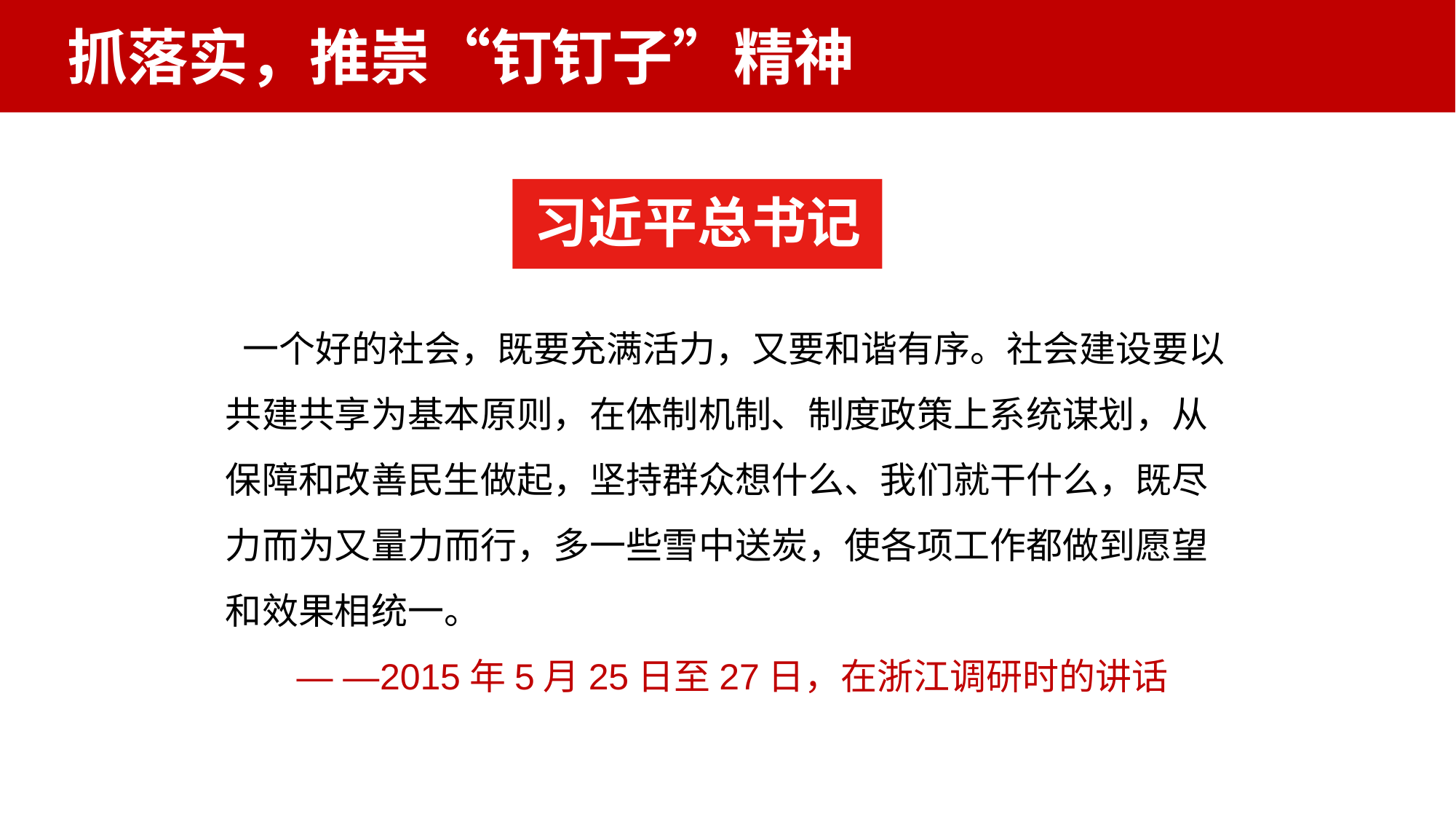

抓落实，推崇“钉钉子”精神

习近平总书记
 一个好的社会，既要充满活力，又要和谐有序。社会建设要以共建共享为基本原则，在体制机制、制度政策上系统谋划，从保障和改善民生做起，坚持群众想什么、我们就干什么，既尽力而为又量力而行，多一些雪中送炭，使各项工作都做到愿望和效果相统一。
       — —2015年5月25日至27日，在浙江调研时的讲话